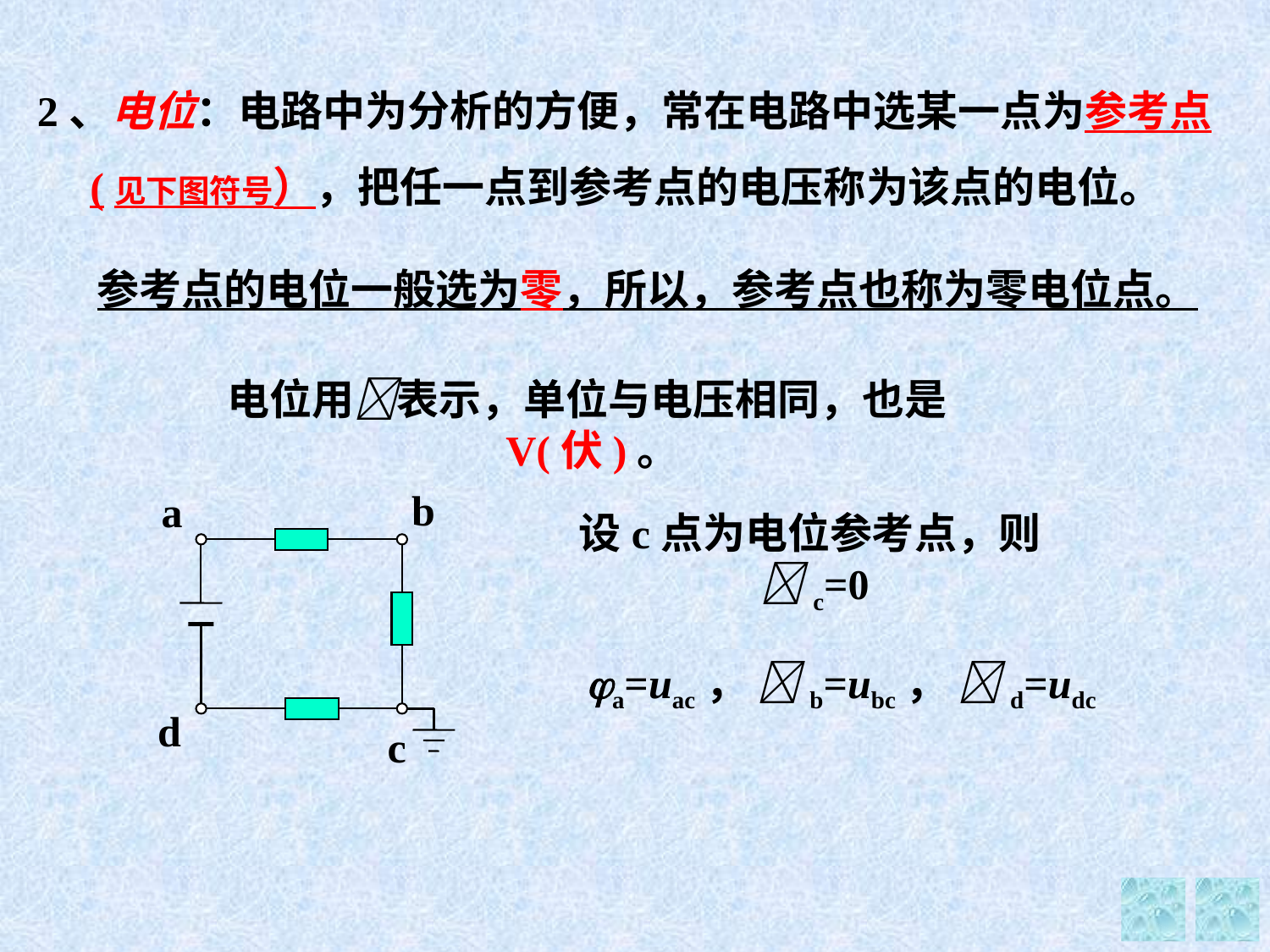

2、电位：电路中为分析的方便，常在电路中选某一点为参考点(见下图符号），把任一点到参考点的电压称为该点的电位。
参考点的电位一般选为零，所以，参考点也称为零电位点。
电位用ϕ表示，单位与电压相同，也是V(伏)。
b
a

d
c
设c点为电位参考点，则  ϕc=0
ϕa=uac， ϕb=ubc， ϕd=udc